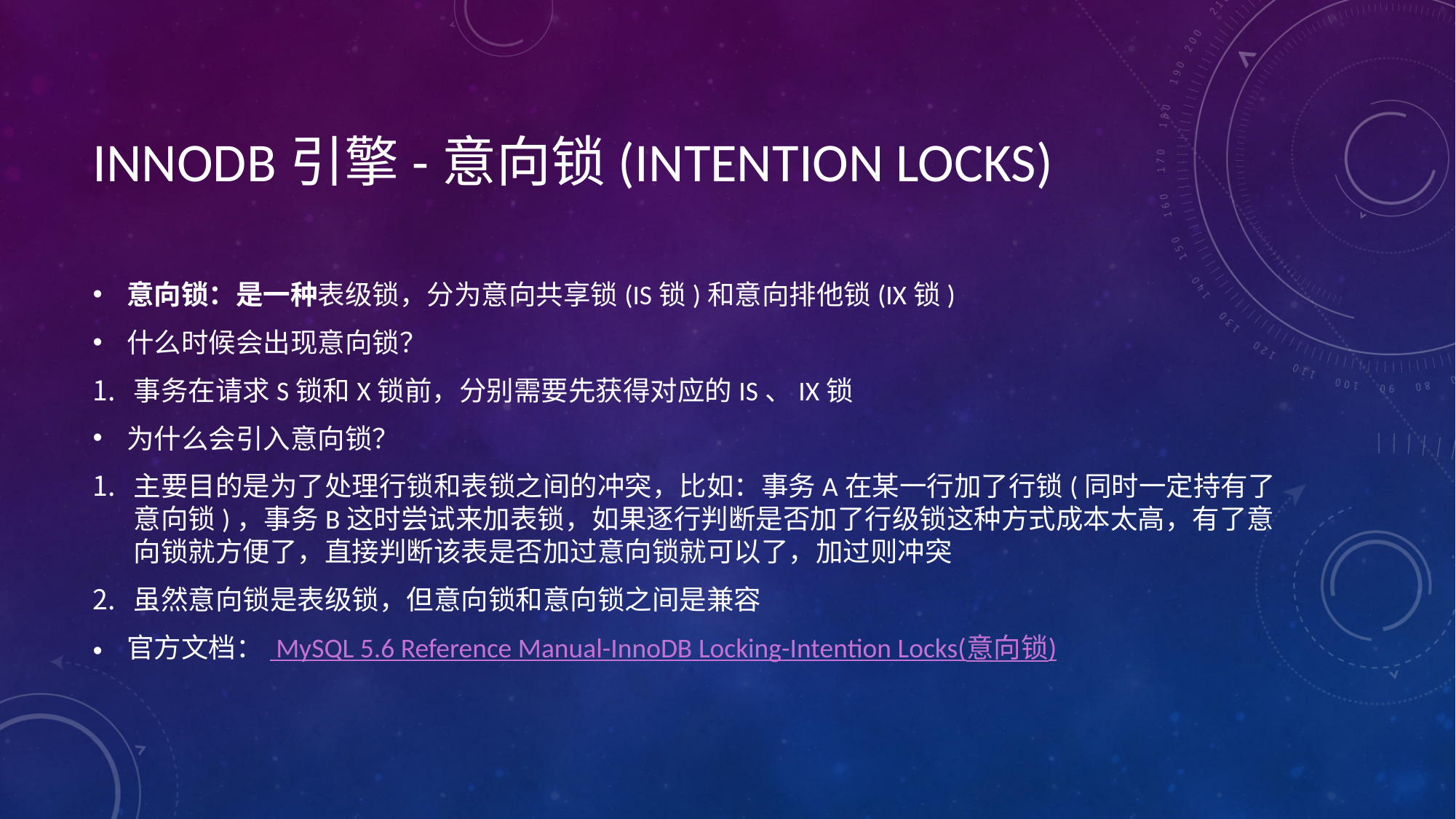

# Innodb引擎-意向锁(Intention Locks)
意向锁：是一种表级锁，分为意向共享锁(IS锁)和意向排他锁(IX锁)
什么时候会出现意向锁？
事务在请求S锁和X锁前，分别需要先获得对应的IS、IX锁
为什么会引入意向锁？
主要目的是为了处理行锁和表锁之间的冲突，比如：事务A在某一行加了行锁(同时一定持有了意向锁)，事务B这时尝试来加表锁，如果逐行判断是否加了行级锁这种方式成本太高，有了意向锁就方便了，直接判断该表是否加过意向锁就可以了，加过则冲突
虽然意向锁是表级锁，但意向锁和意向锁之间是兼容
官方文档： MySQL 5.6 Reference Manual-InnoDB Locking-Intention Locks(意向锁)